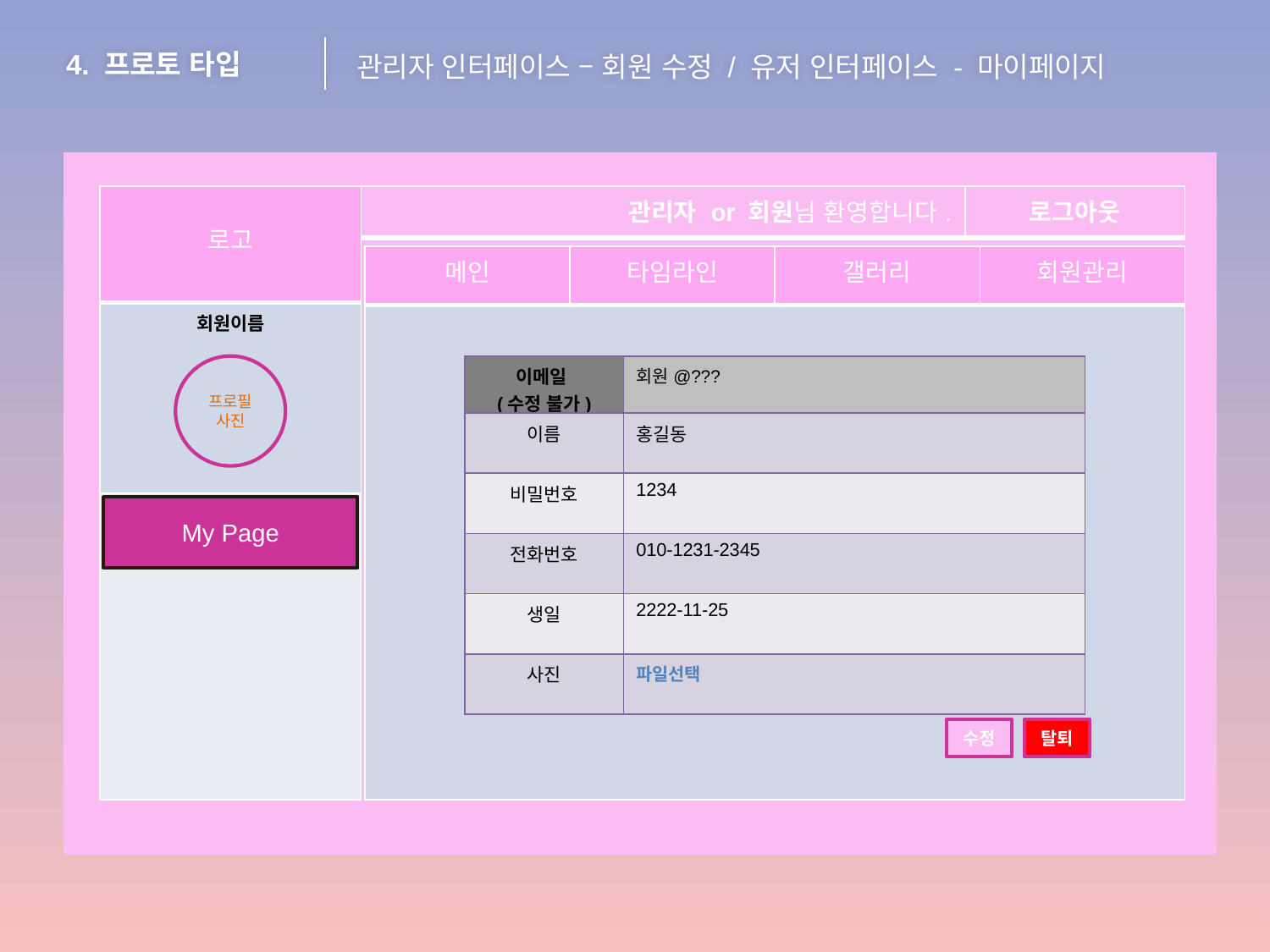

4. 프로토 타입
관리자 인터페이스 – 회원 수정 / 유저 인터페이스 - 마이페이지

| 관리자 or 회원님 환영합니다. | 로그아웃 |
| --- | --- |
| 로고 |
| --- |
| 회원이름 |
|  |
| 메인 | 타임라인 | 갤러리 | 회원관리 |
| --- | --- | --- | --- |
|  |  |  |  |
프로필 사진
| 이메일 (수정 불가) | 회원@??? |
| --- | --- |
| 이름 | 홍길동 |
| 비밀번호 | 1234 |
| 전화번호 | 010-1231-2345 |
| 생일 | 2222-11-25 |
| 사진 | 파일선택 |
My Page
수정
탈퇴